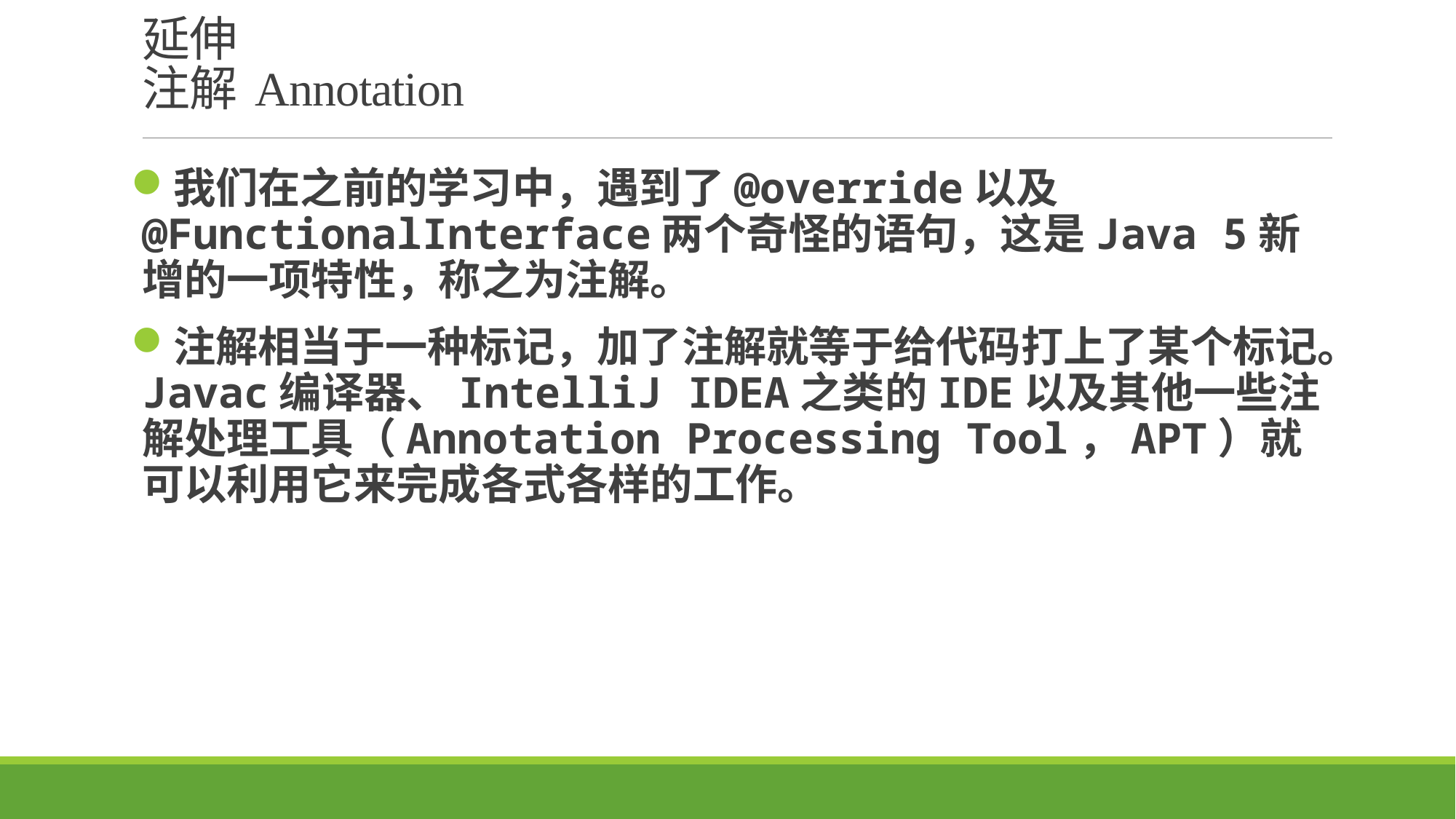

# 延伸 注解 Annotation
我们在之前的学习中，遇到了@override以及@FunctionalInterface两个奇怪的语句，这是Java 5新增的一项特性，称之为注解。
注解相当于一种标记，加了注解就等于给代码打上了某个标记。Javac编译器、IntelliJ IDEA之类的IDE以及其他一些注解处理工具（Annotation Processing Tool，APT）就可以利用它来完成各式各样的工作。